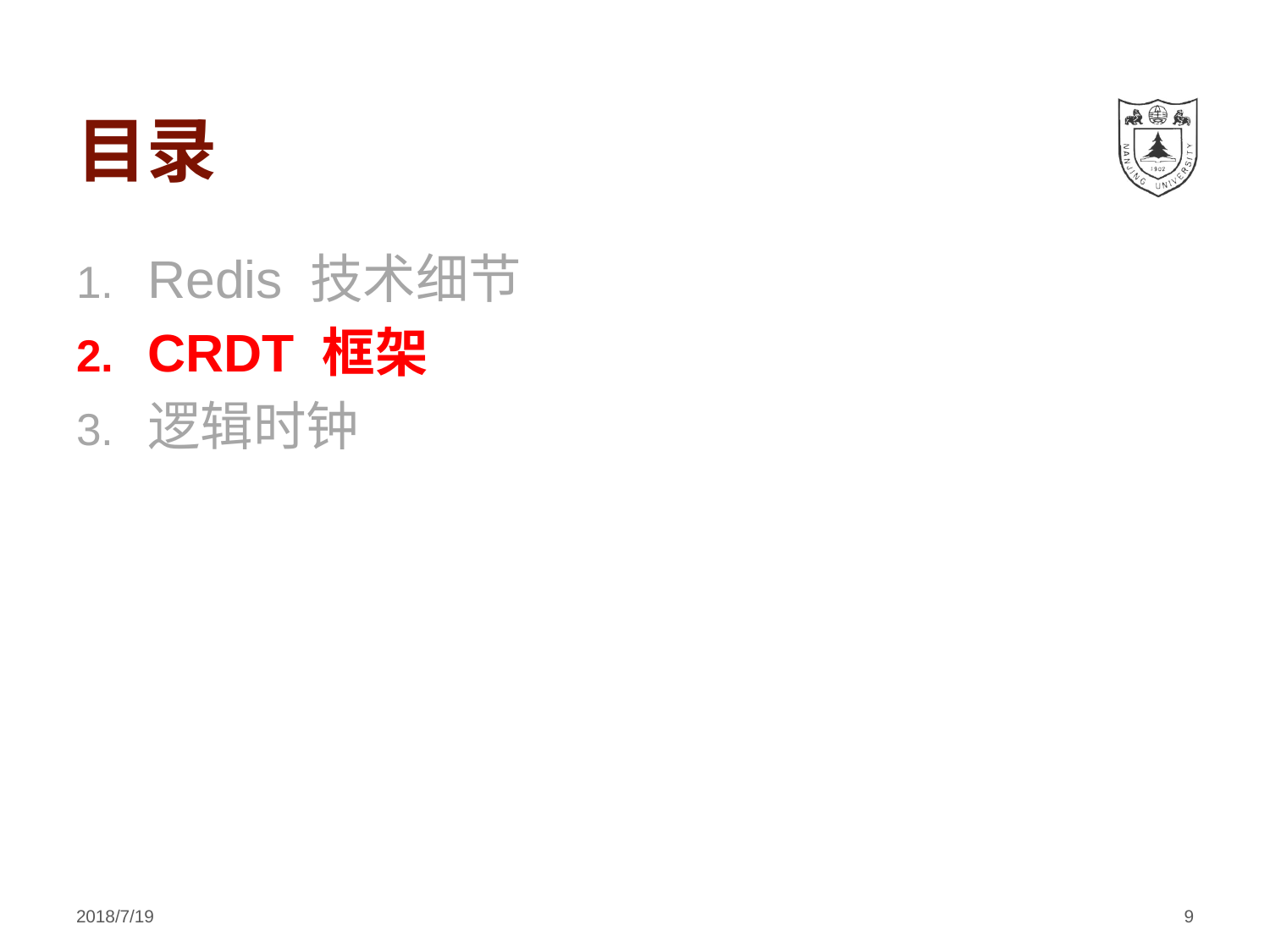

# 目录
Redis 技术细节
CRDT 框架
逻辑时钟
2018/7/19

9